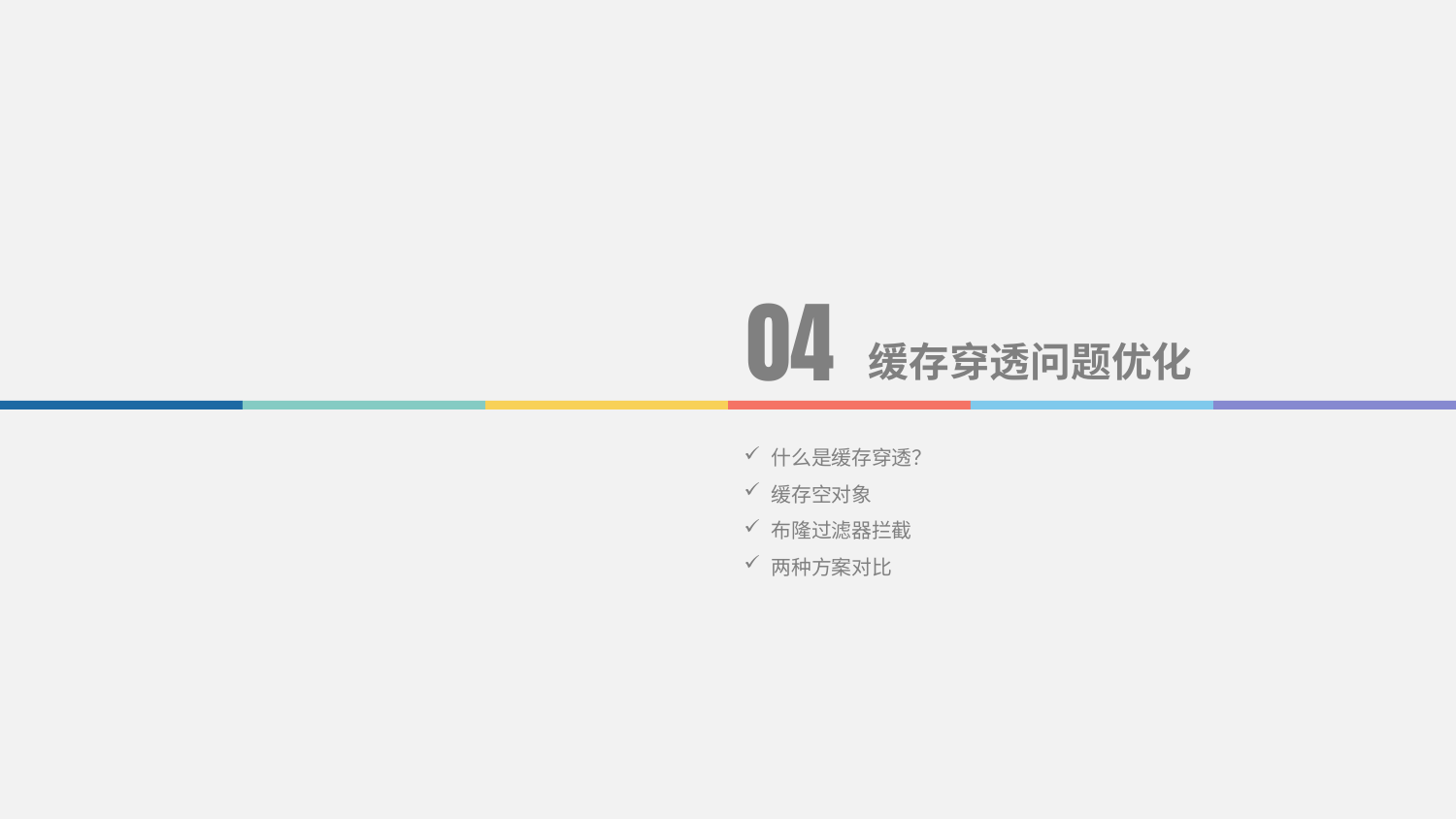

https://www.ypppt.com/
04
缓存穿透问题优化

什么是缓存穿透？
缓存空对象
布隆过滤器拦截
两种方案对比